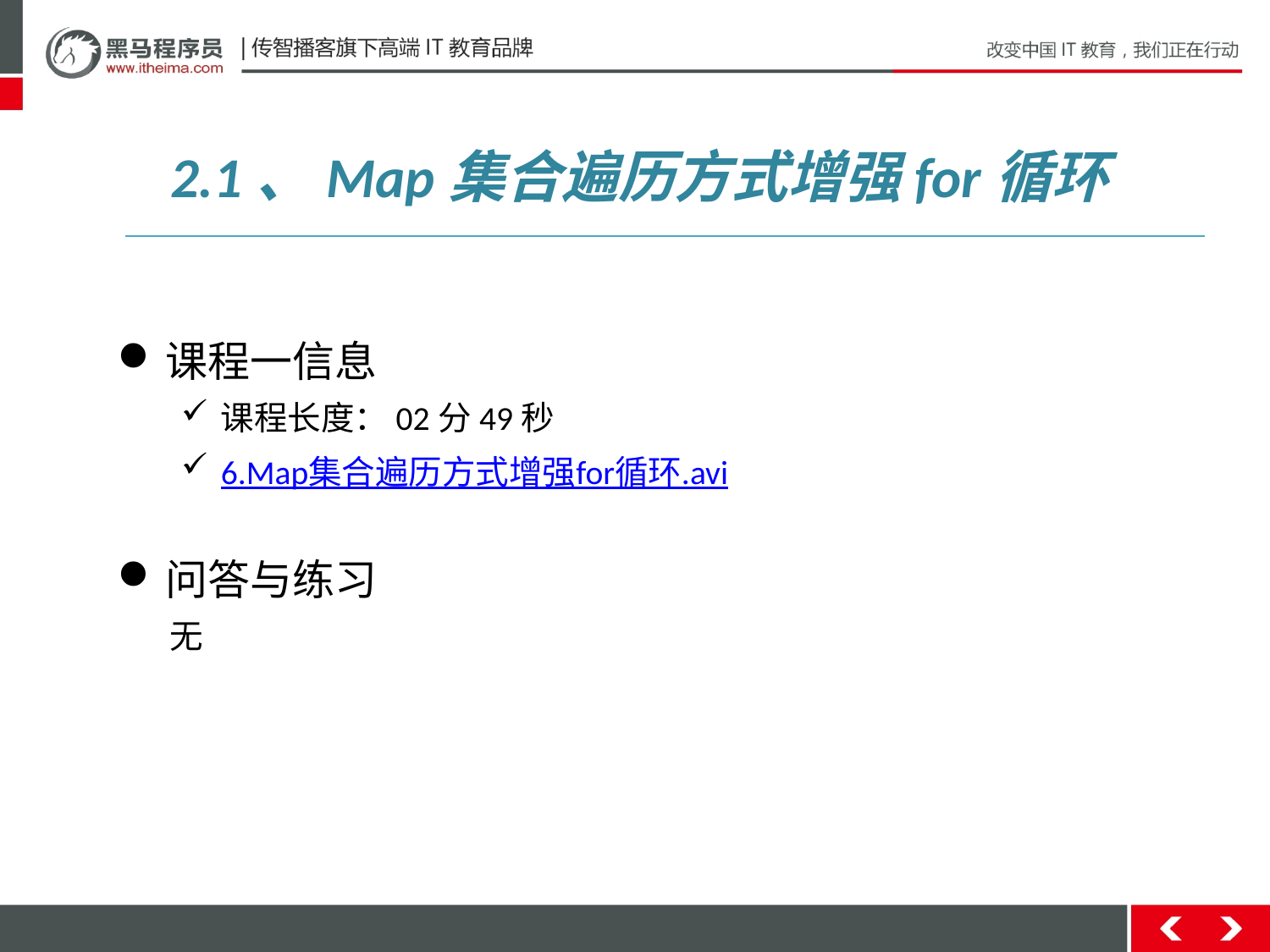

2.1、Map集合遍历方式增强for循环

课程一信息
课程长度：02分49秒
6.Map集合遍历方式增强for循环.avi

问答与练习
      无